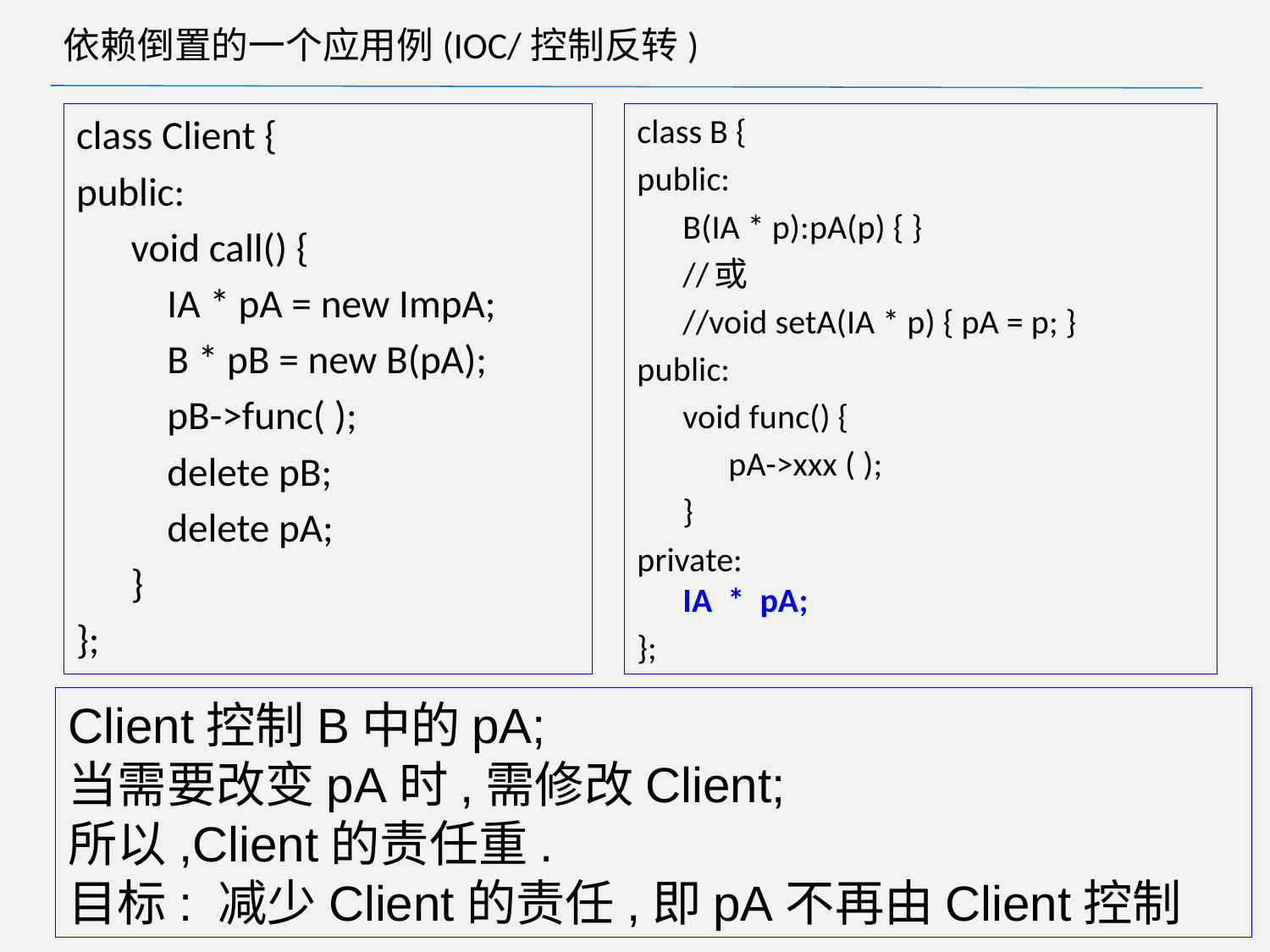

# 依赖倒置的一个应用例(IOC/控制反转)
class Client {
public:
      void call() {
          IA * pA = new ImpA;
          B * pB = new B(pA);
          pB->func( );
          delete pB;
          delete pA;
      }
};
class B {
public:
      B(IA * p):pA(p) { }
      //或
      //void setA(IA * p) { pA = p; }
public:
      void func() {
            pA->xxx ( );
      }
private:
      IA  *  pA;
};
Client控制B中的pA;
当需要改变pA时,需修改Client;
所以,Client的责任重.
目标: 减少Client的责任,即pA不再由Client控制